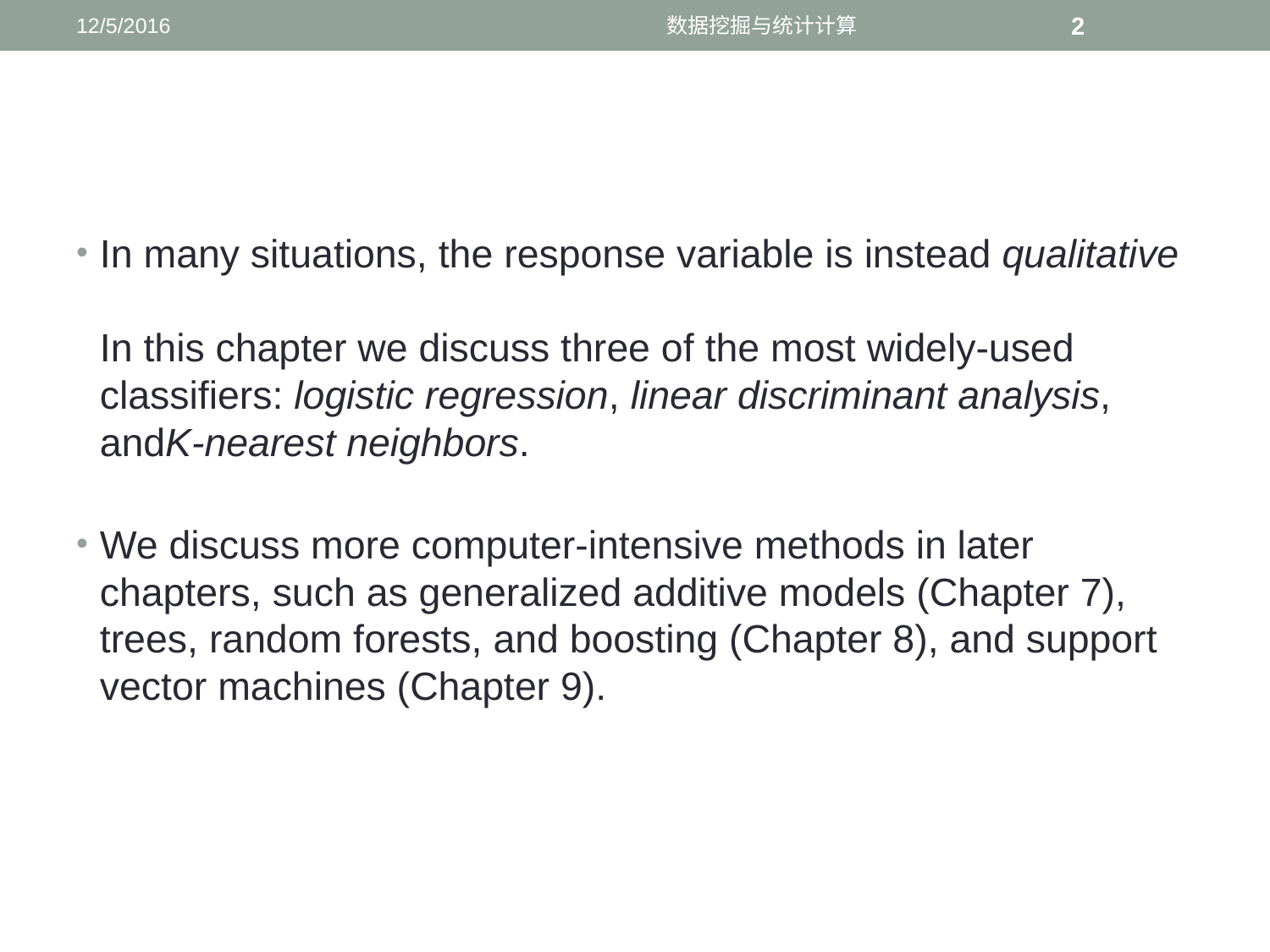

12/5/2016
数据挖掘与统计计算
2
#
In many situations, the response variable is instead qualitative
In this chapter we discuss three of the most widely-used classifiers: logistic regression, linear discriminant analysis, andK-nearest neighbors.
We discuss more computer-intensive methods in later chapters, such as generalized additive models (Chapter 7), trees, random forests, and boosting (Chapter 8), and support vector machines (Chapter 9).